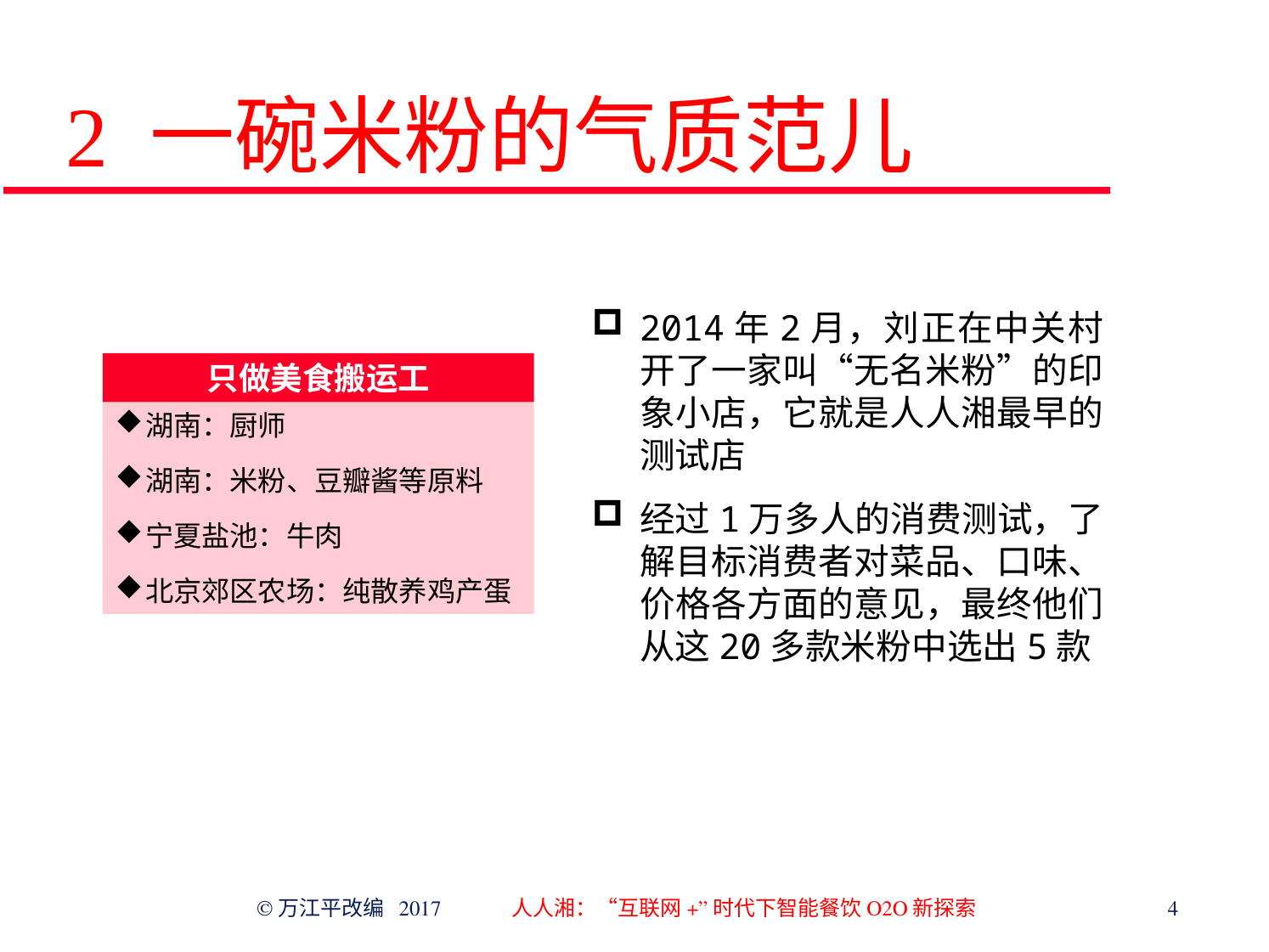

# 2 一碗米粉的气质范儿
2014年2月，刘正在中关村开了一家叫“无名米粉”的印象小店，它就是人人湘最早的测试店
经过1万多人的消费测试，了解目标消费者对菜品、口味、价格各方面的意见，最终他们从这20多款米粉中选出5款
只做美食搬运工
湖南：厨师
湖南：米粉、豆瓣酱等原料
宁夏盐池：牛肉
北京郊区农场：纯散养鸡产蛋